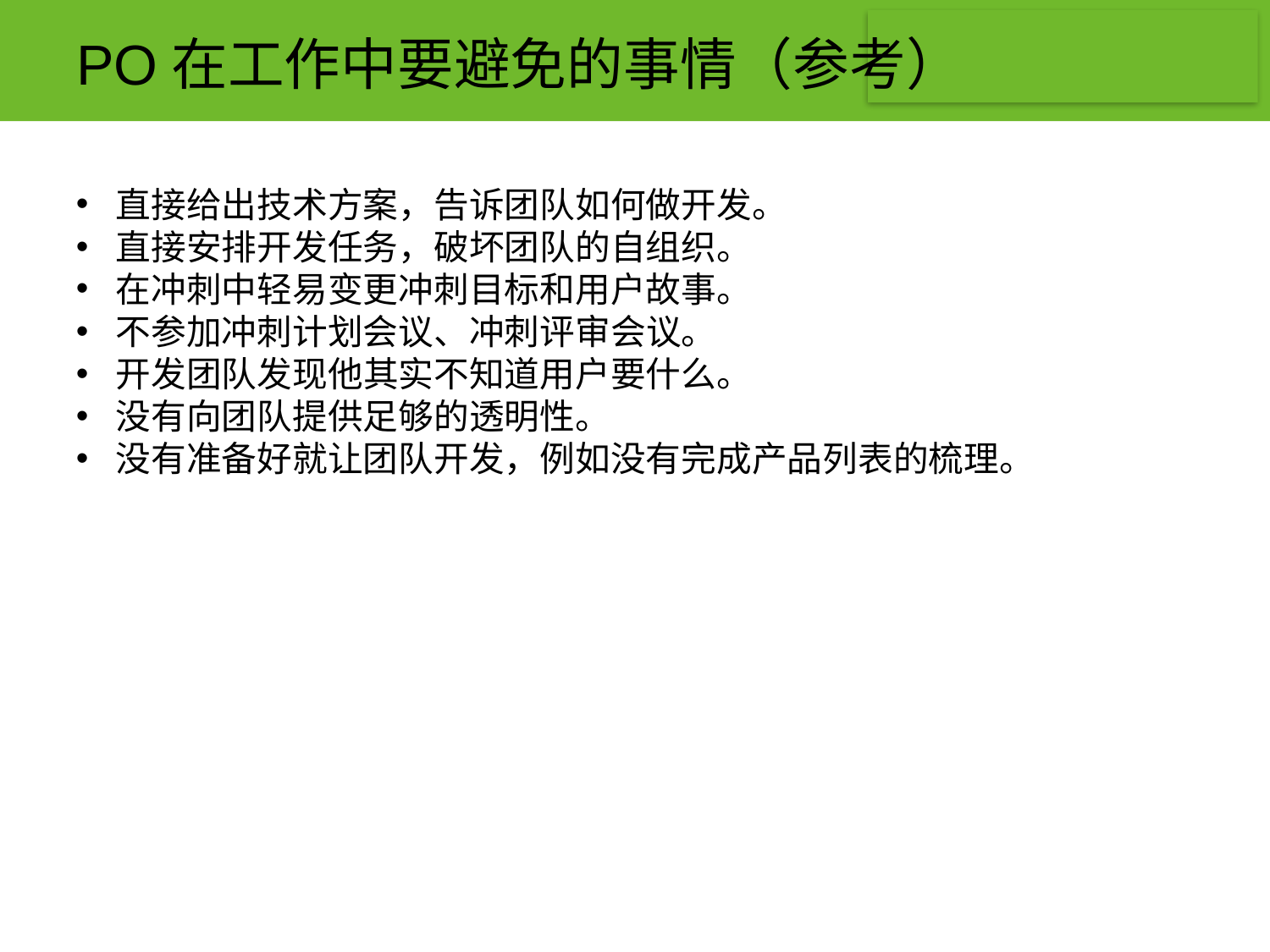

# PO在工作中要避免的事情（参考）
直接给出技术方案，告诉团队如何做开发。
直接安排开发任务，破坏团队的自组织。
在冲刺中轻易变更冲刺目标和用户故事。
不参加冲刺计划会议、冲刺评审会议。
开发团队发现他其实不知道用户要什么。
没有向团队提供足够的透明性。
没有准备好就让团队开发，例如没有完成产品列表的梳理。